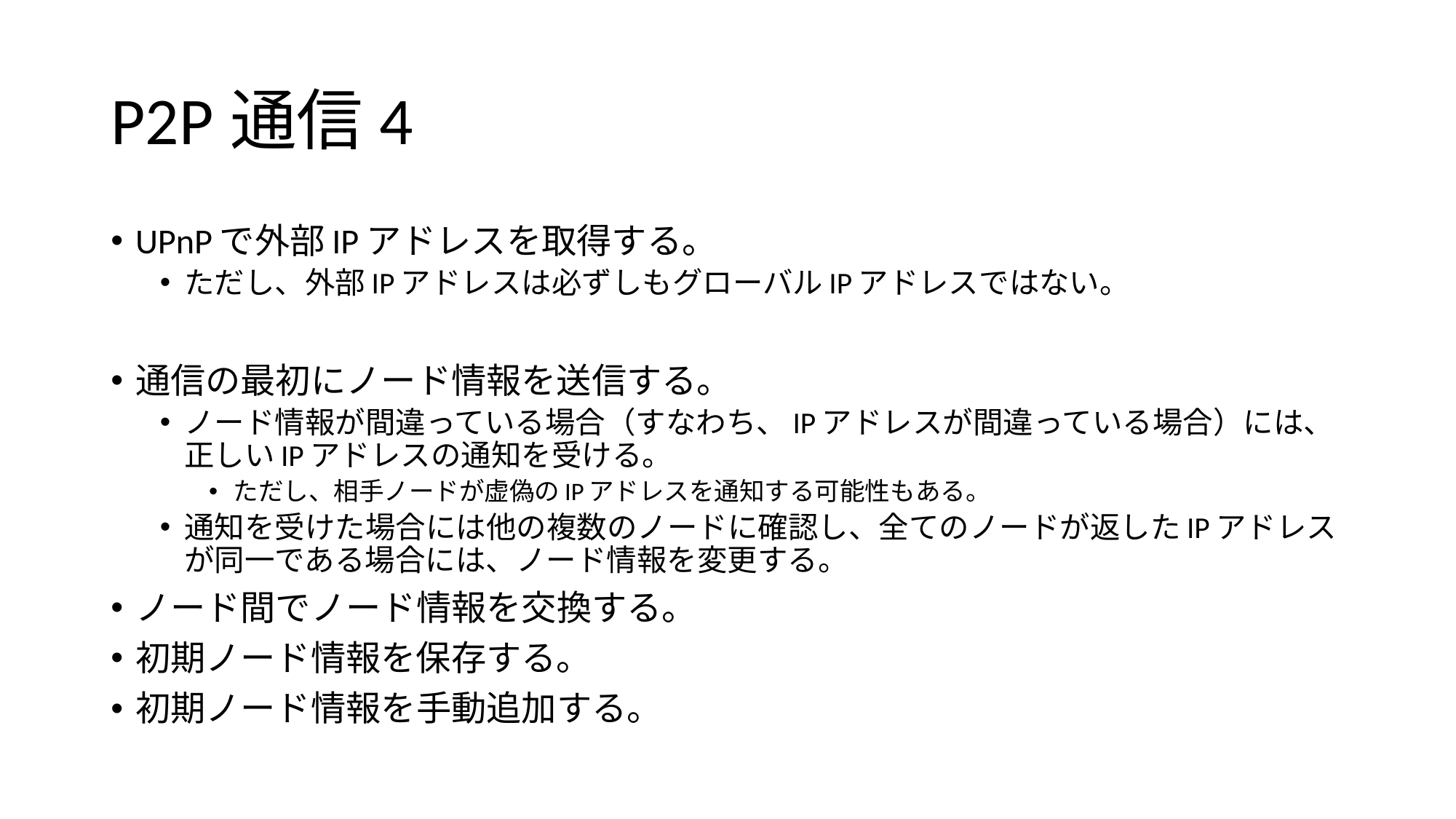

# P2P通信4
UPnPで外部IPアドレスを取得する。
ただし、外部IPアドレスは必ずしもグローバルIPアドレスではない。

通信の最初にノード情報を送信する。
ノード情報が間違っている場合（すなわち、IPアドレスが間違っている場合）には、正しいIPアドレスの通知を受ける。
ただし、相手ノードが虚偽のIPアドレスを通知する可能性もある。
通知を受けた場合には他の複数のノードに確認し、全てのノードが返したIPアドレスが同一である場合には、ノード情報を変更する。
ノード間でノード情報を交換する。
初期ノード情報を保存する。
初期ノード情報を手動追加する。